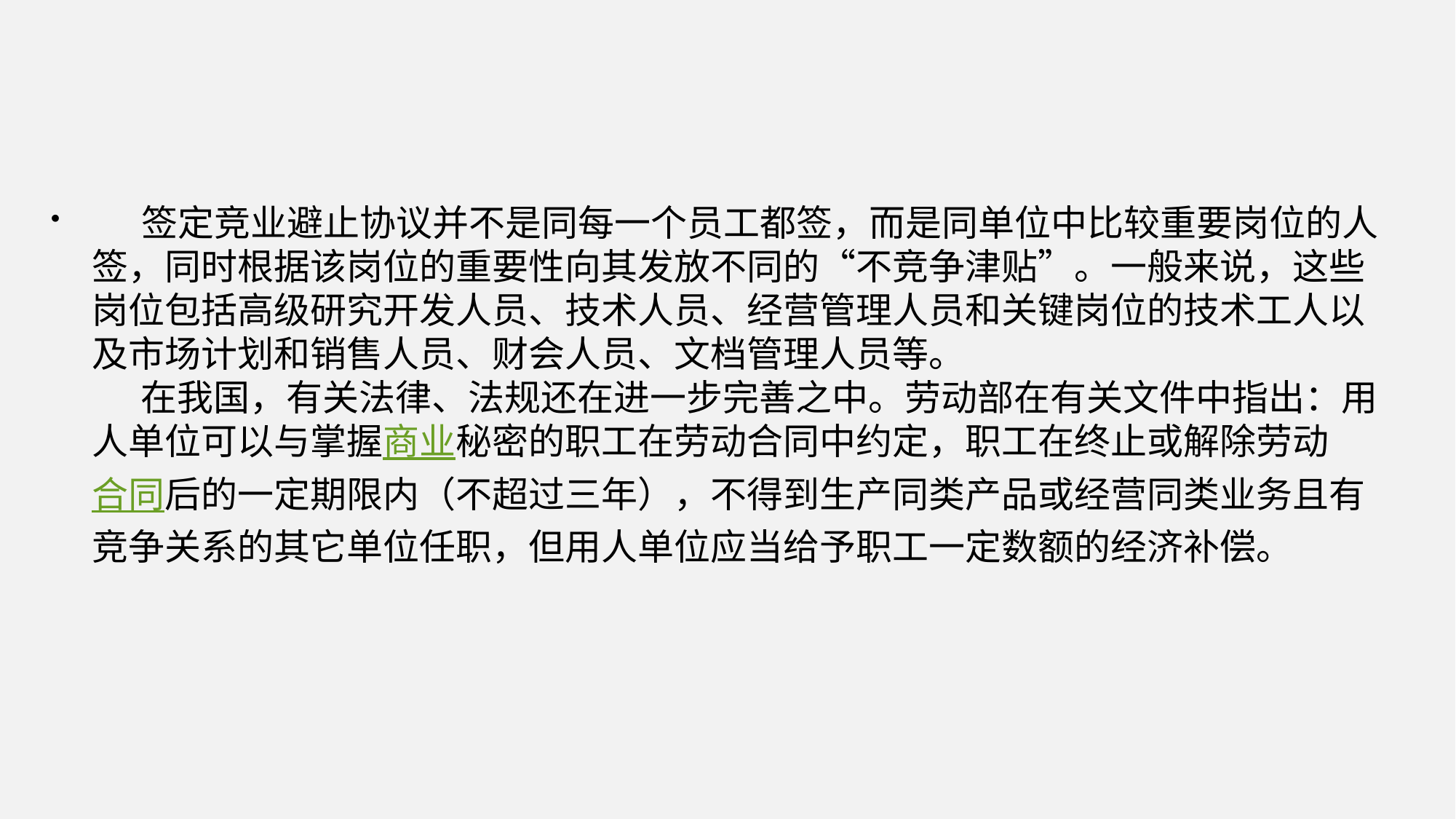

签定竞业避止协议并不是同每一个员工都签，而是同单位中比较重要岗位的人签，同时根据该岗位的重要性向其发放不同的“不竞争津贴”。一般来说，这些岗位包括高级研究开发人员、技术人员、经营管理人员和关键岗位的技术工人以及市场计划和销售人员、财会人员、文档管理人员等。
      在我国，有关法律、法规还在进一步完善之中。劳动部在有关文件中指出：用人单位可以与掌握商业秘密的职工在劳动合同中约定，职工在终止或解除劳动合同后的一定期限内（不超过三年），不得到生产同类产品或经营同类业务且有竞争关系的其它单位任职，但用人单位应当给予职工一定数额的经济补偿。